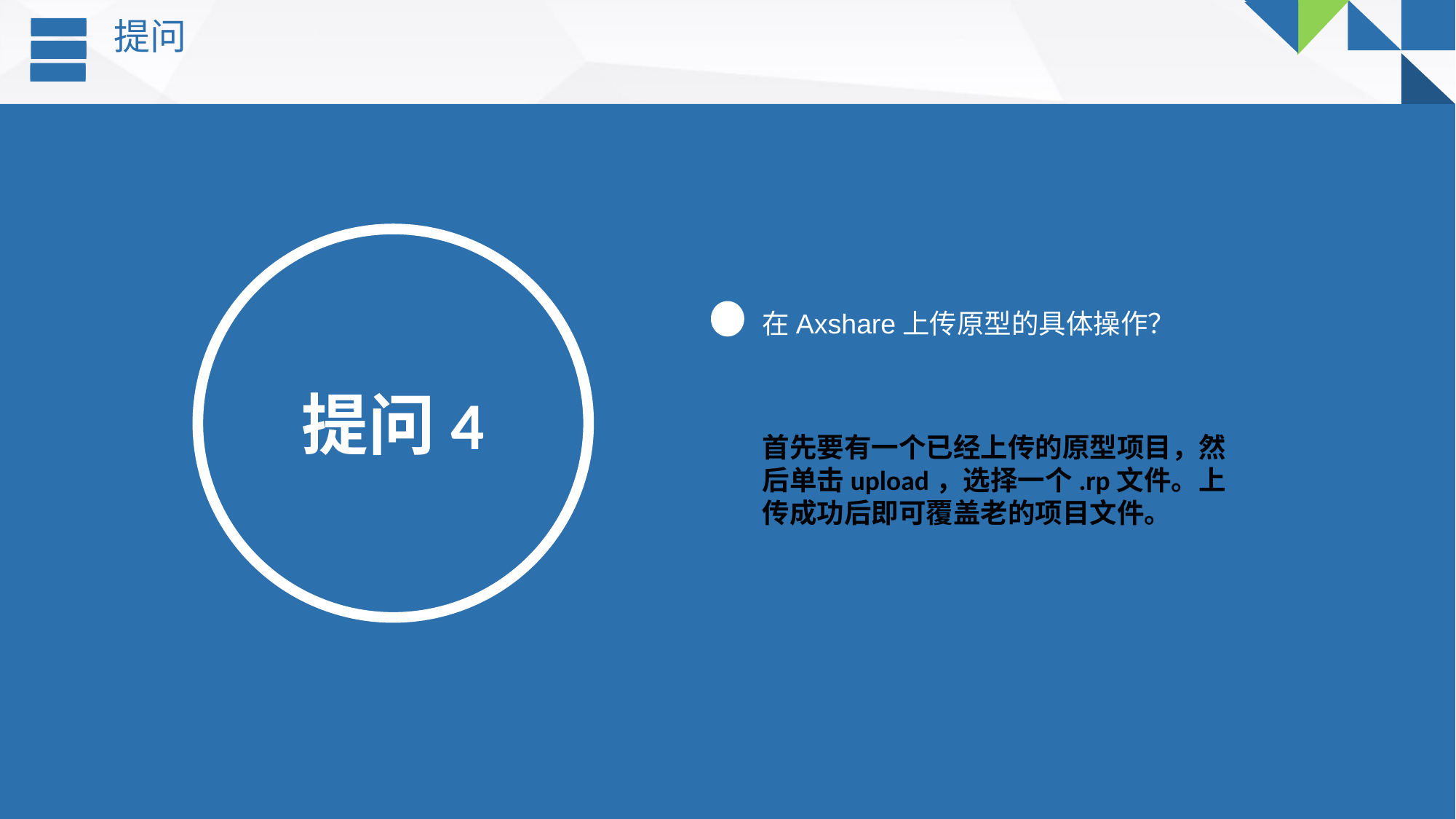

提问

在Axshare上传原型的具体操作？
提问4
首先要有一个已经上传的原型项目，然后单击upload，选择一个.rp文件。上传成功后即可覆盖老的项目文件。